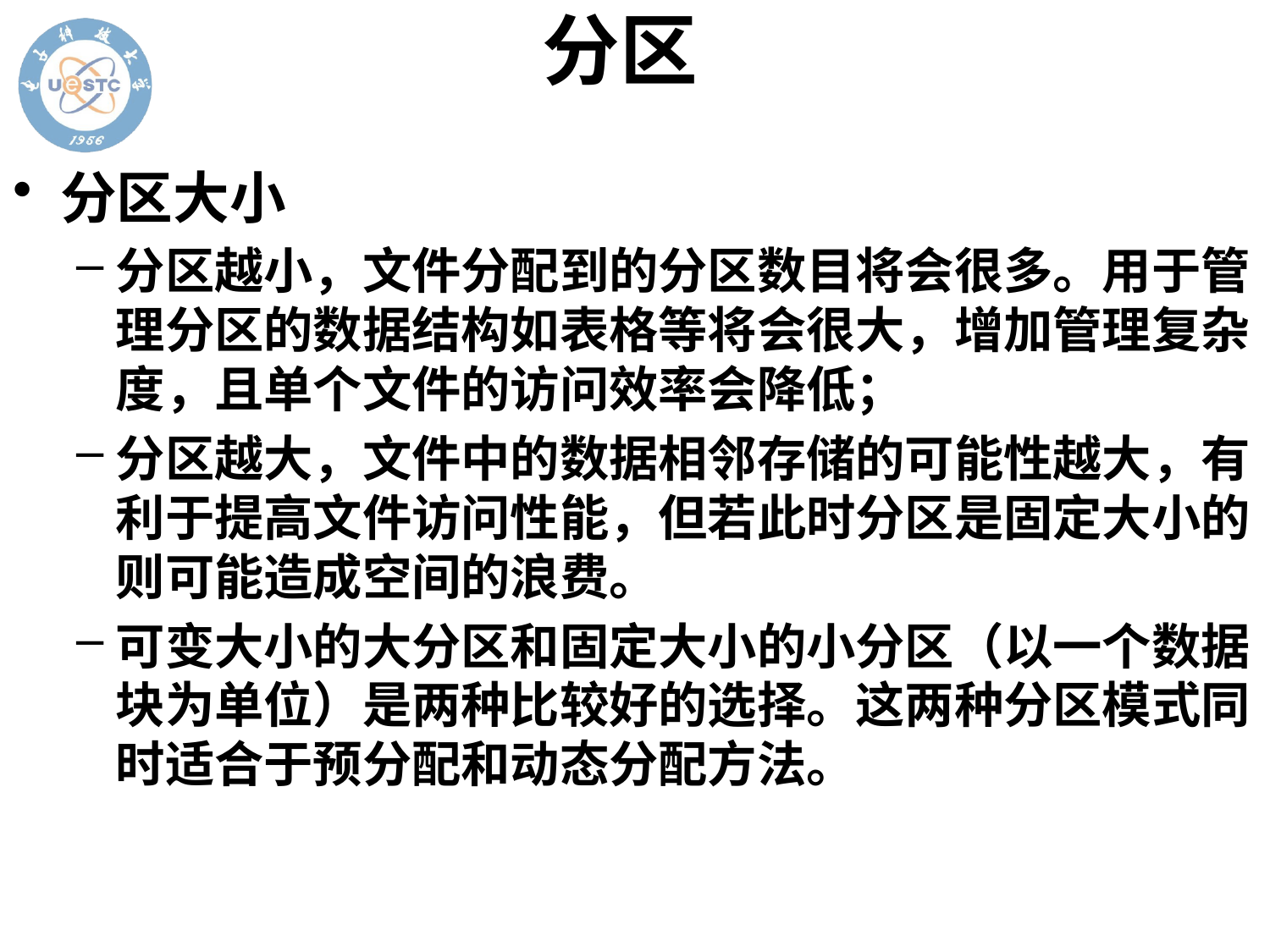

# 分区
分区大小
分区越小，文件分配到的分区数目将会很多。用于管理分区的数据结构如表格等将会很大，增加管理复杂度，且单个文件的访问效率会降低；
分区越大，文件中的数据相邻存储的可能性越大，有利于提高文件访问性能，但若此时分区是固定大小的则可能造成空间的浪费。
可变大小的大分区和固定大小的小分区（以一个数据块为单位）是两种比较好的选择。这两种分区模式同时适合于预分配和动态分配方法。